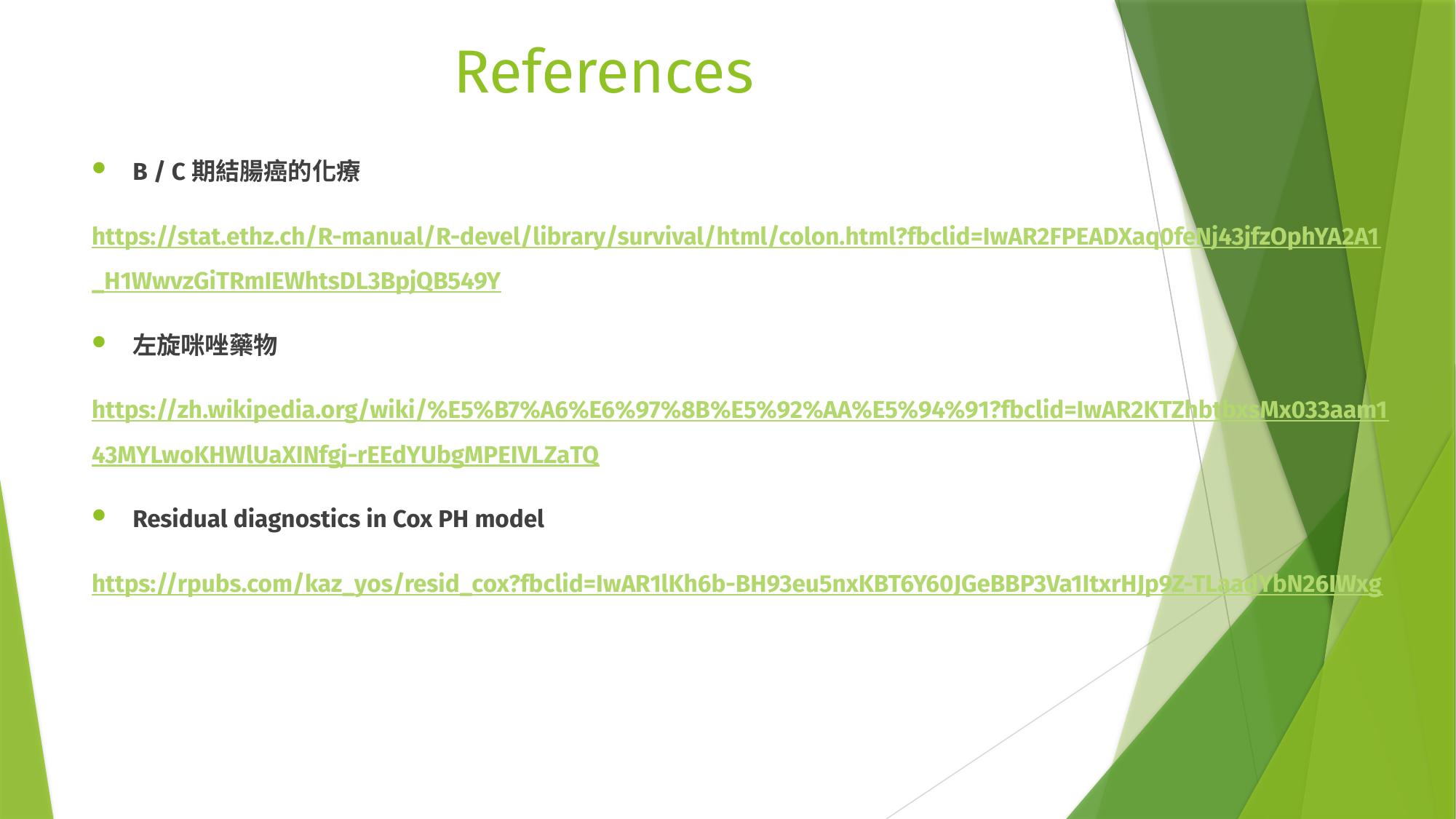

# References
B / C期結腸癌的化療
https://stat.ethz.ch/R-manual/R-devel/library/survival/html/colon.html?fbclid=IwAR2FPEADXaq0feNj43jfzOphYA2A1_H1WwvzGiTRmIEWhtsDL3BpjQB549Y
左旋咪唑藥物
https://zh.wikipedia.org/wiki/%E5%B7%A6%E6%97%8B%E5%92%AA%E5%94%91?fbclid=IwAR2KTZhbtbxsMx033aam143MYLwoKHWlUaXINfgj-rEEdYUbgMPEIVLZaTQ
Residual diagnostics in Cox PH model
https://rpubs.com/kaz_yos/resid_cox?fbclid=IwAR1lKh6b-BH93eu5nxKBT6Y60JGeBBP3Va1ItxrHJp9Z-TLaadYbN26IWxg